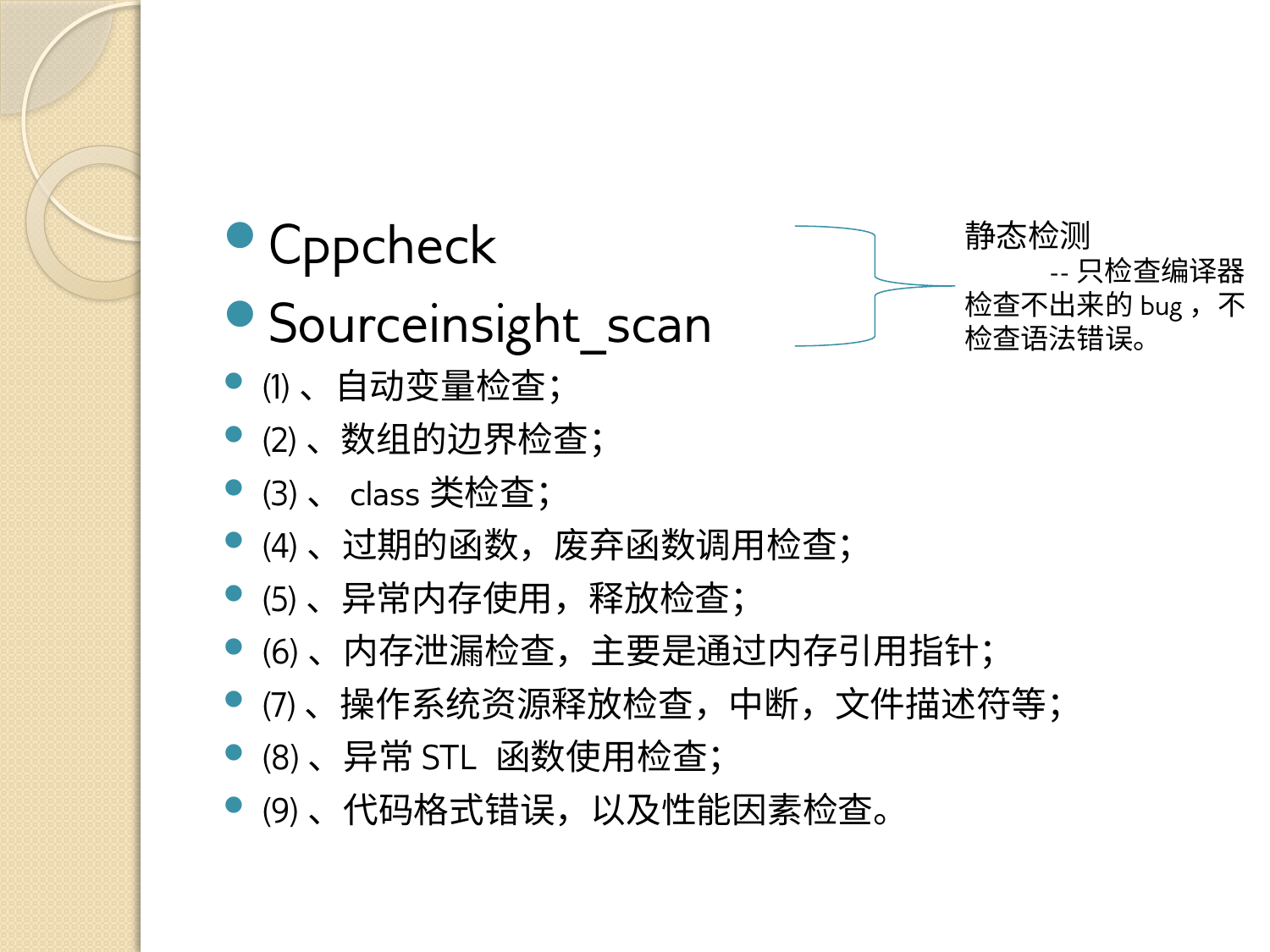

#
Cppcheck
Sourceinsight_scan
(1)、自动变量检查；
(2)、数组的边界检查；
(3)、class类检查；
(4)、过期的函数，废弃函数调用检查；
(5)、异常内存使用，释放检查；
(6)、内存泄漏检查，主要是通过内存引用指针；
(7)、操作系统资源释放检查，中断，文件描述符等；
(8)、异常STL 函数使用检查；
(9)、代码格式错误，以及性能因素检查。
静态检测
          --只检查编译器检查不出来的bug，不检查语法错误。